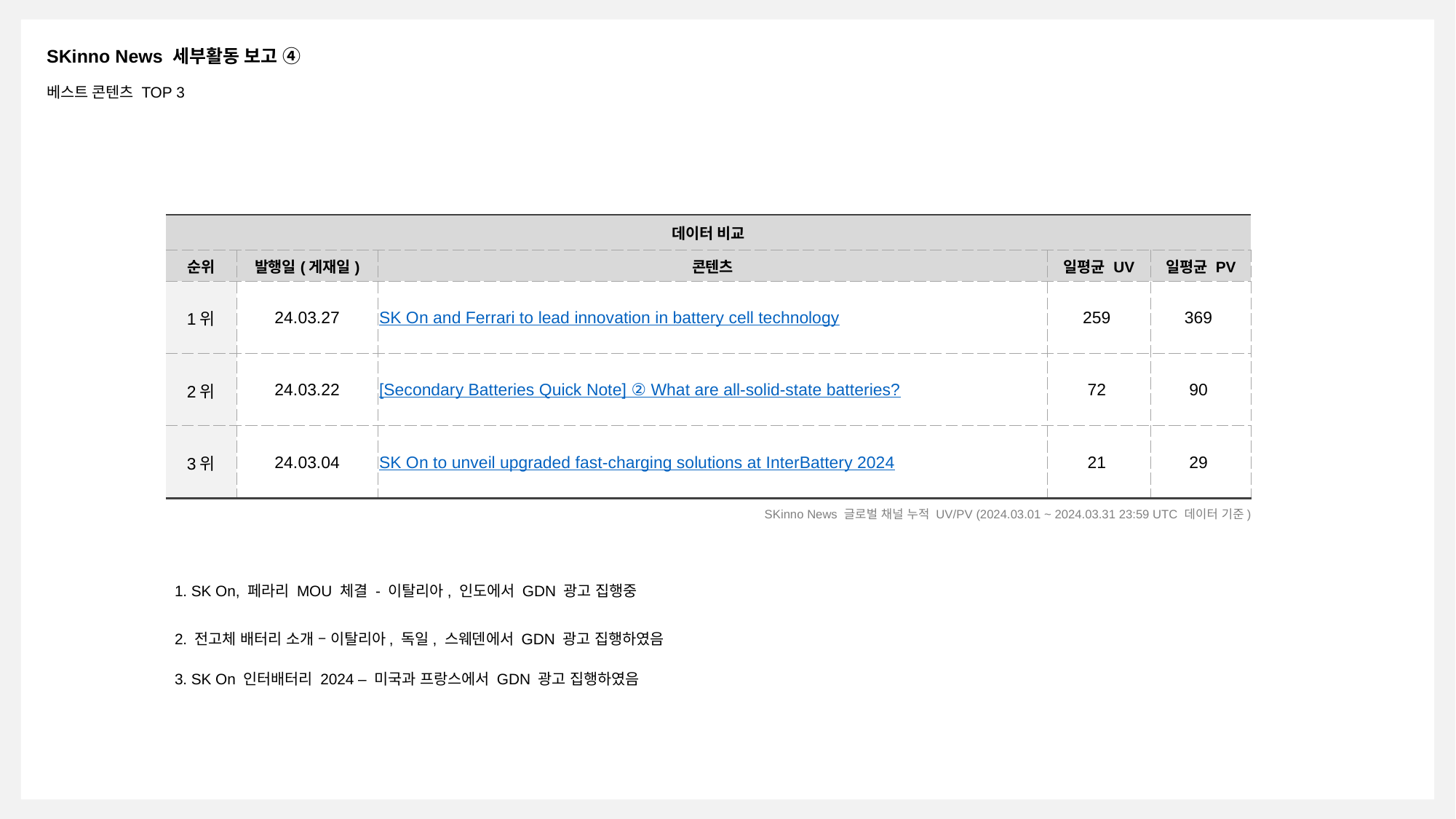

SKinno News 세부활동 보고 ④
베스트 콘텐츠 TOP 3
| 데이터 비교 |  |  |  |  |
| --- | --- | --- | --- | --- |
| 순위 | 발행일(게재일) | 콘텐츠 | 일평균 UV | 일평균 PV |
| 1위 | 24.03.27 | SK On and Ferrari to lead innovation in battery cell technology | 259 | 369 |
| 2위 | 24.03.22 | [Secondary Batteries Quick Note] ② What are all-solid-state batteries? | 72 | 90 |
| 3위 | 24.03.04 | SK On to unveil upgraded fast-charging solutions at InterBattery 2024 | 21 | 29 |
SKinno News 글로벌 채널 누적 UV/PV (2024.03.01 ~ 2024.03.31 23:59 UTC 데이터 기준)
1. SK On, 페라리 MOU 체결 - 이탈리아, 인도에서 GDN 광고 집행중
2. 전고체 배터리 소개 – 이탈리아, 독일, 스웨덴에서 GDN 광고 집행하였음
3. SK On 인터배터리 2024 – 미국과 프랑스에서 GDN 광고 집행하였음